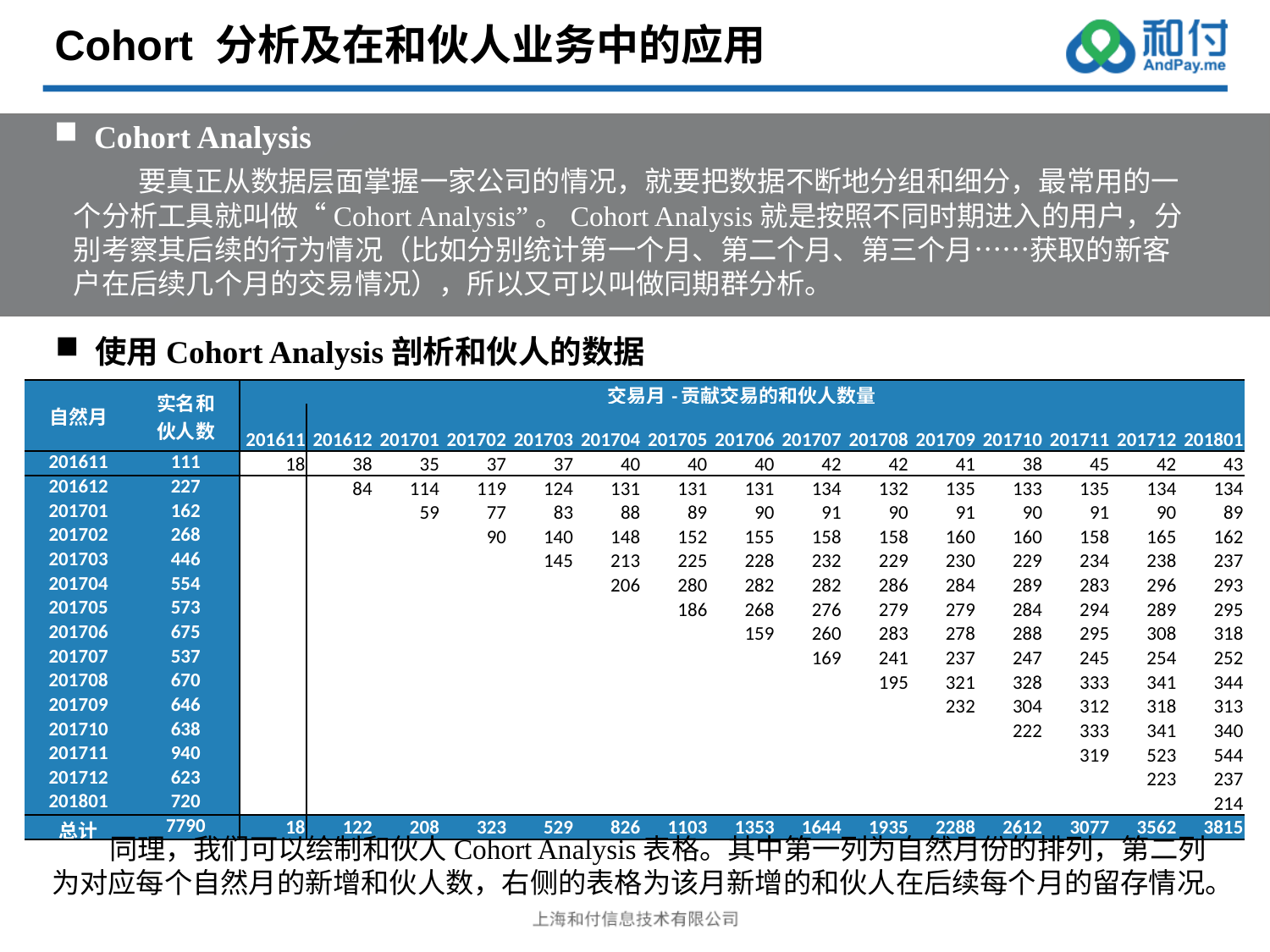

Cohort 分析及在和伙人业务中的应用
Cohort Analysis

        要真正从数据层面掌握一家公司的情况，就要把数据不断地分组和细分，最常用的一个分析工具就叫做“Cohort Analysis”。Cohort Analysis就是按照不同时期进入的用户，分别考察其后续的行为情况（比如分别统计第一个月、第二个月、第三个月……获取的新客户在后续几个月的交易情况），所以又可以叫做同期群分析。
使用Cohort Analysis剖析和伙人的数据
| 自然月 | 实名和 伙人数 | 交易月-贡献交易的和伙人数量 |  |  |  |  |  |  |  |  |  |  |  |  |  |  |
| --- | --- | --- | --- | --- | --- | --- | --- | --- | --- | --- | --- | --- | --- | --- | --- | --- |
|  |  | 201611 | 201612 | 201701 | 201702 | 201703 | 201704 | 201705 | 201706 | 201707 | 201708 | 201709 | 201710 | 201711 | 201712 | 201801 |
| 201611 | 111 | 18 | 38 | 35 | 37 | 37 | 40 | 40 | 40 | 42 | 42 | 41 | 38 | 45 | 42 | 43 |
| 201612 | 227 |  | 84 | 114 | 119 | 124 | 131 | 131 | 131 | 134 | 132 | 135 | 133 | 135 | 134 | 134 |
| 201701 | 162 |  |  | 59 | 77 | 83 | 88 | 89 | 90 | 91 | 90 | 91 | 90 | 91 | 90 | 89 |
| 201702 | 268 |  |  |  | 90 | 140 | 148 | 152 | 155 | 158 | 158 | 160 | 160 | 158 | 165 | 162 |
| 201703 | 446 |  |  |  |  | 145 | 213 | 225 | 228 | 232 | 229 | 230 | 229 | 234 | 238 | 237 |
| 201704 | 554 |  |  |  |  |  | 206 | 280 | 282 | 282 | 286 | 284 | 289 | 283 | 296 | 293 |
| 201705 | 573 |  |  |  |  |  |  | 186 | 268 | 276 | 279 | 279 | 284 | 294 | 289 | 295 |
| 201706 | 675 |  |  |  |  |  |  |  | 159 | 260 | 283 | 278 | 288 | 295 | 308 | 318 |
| 201707 | 537 |  |  |  |  |  |  |  |  | 169 | 241 | 237 | 247 | 245 | 254 | 252 |
| 201708 | 670 |  |  |  |  |  |  |  |  |  | 195 | 321 | 328 | 333 | 341 | 344 |
| 201709 | 646 |  |  |  |  |  |  |  |  |  |  | 232 | 304 | 312 | 318 | 313 |
| 201710 | 638 |  |  |  |  |  |  |  |  |  |  |  | 222 | 333 | 341 | 340 |
| 201711 | 940 |  |  |  |  |  |  |  |  |  |  |  |  | 319 | 523 | 544 |
| 201712 | 623 |  |  |  |  |  |  |  |  |  |  |  |  |  | 223 | 237 |
| 201801 | 720 |  |  |  |  |  |  |  |  |  |  |  |  |  |  | 214 |
| 总计 | 7790 | 18 | 122 | 208 | 323 | 529 | 826 | 1103 | 1353 | 1644 | 1935 | 2288 | 2612 | 3077 | 3562 | 3815 |
        同理，我们可以绘制和伙人Cohort Analysis表格。其中第一列为自然月份的排列，第二列为对应每个自然月的新增和伙人数，右侧的表格为该月新增的和伙人在后续每个月的留存情况。